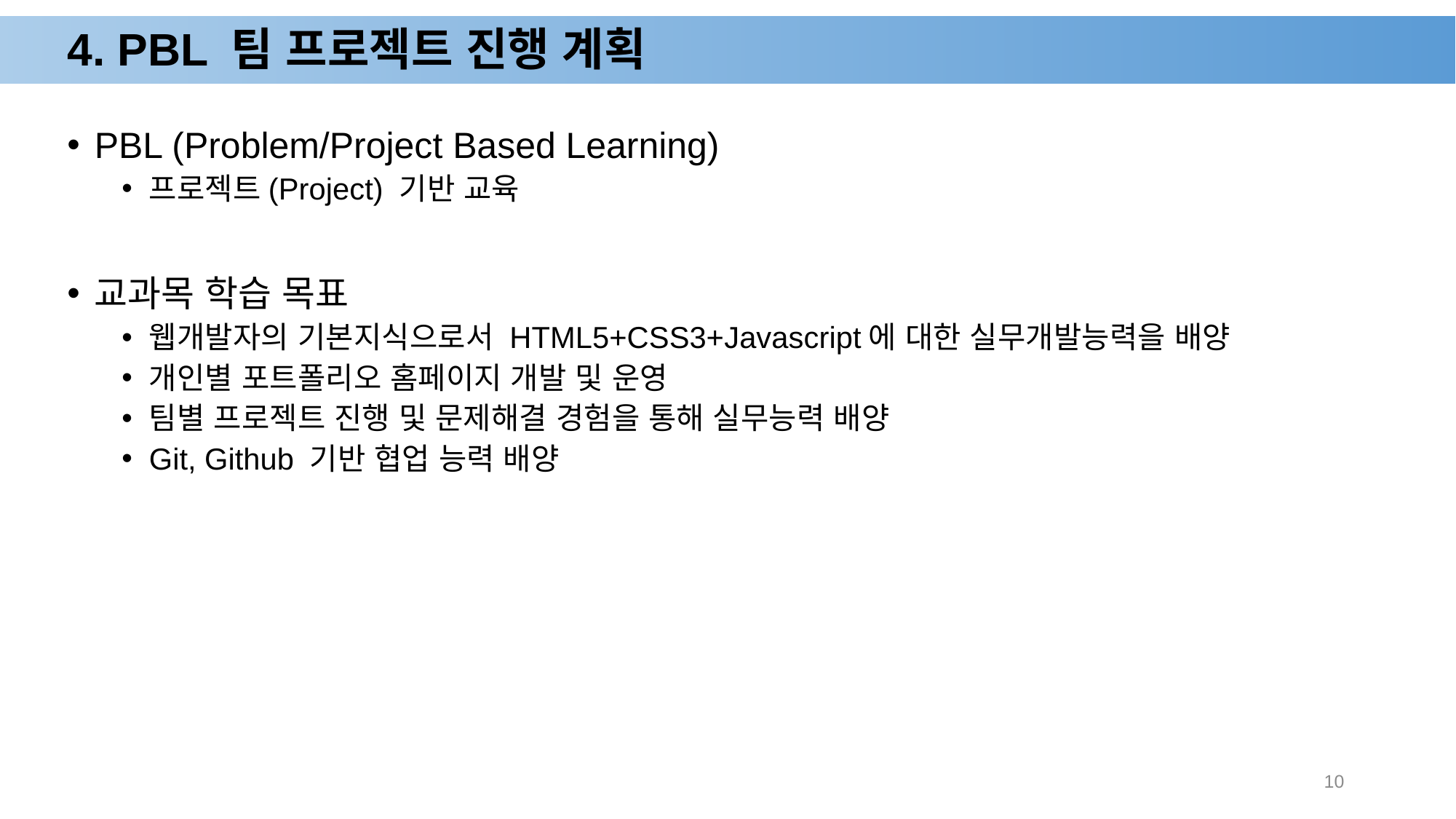

# 4. PBL 팀 프로젝트 진행 계획
PBL (Problem/Project Based Learning)
프로젝트(Project) 기반 교육

교과목 학습 목표
웹개발자의 기본지식으로서 HTML5+CSS3+Javascript에 대한 실무개발능력을 배양
개인별 포트폴리오 홈페이지 개발 및 운영
팀별 프로젝트 진행 및 문제해결 경험을 통해 실무능력 배양
Git, Github 기반 협업 능력 배양

10